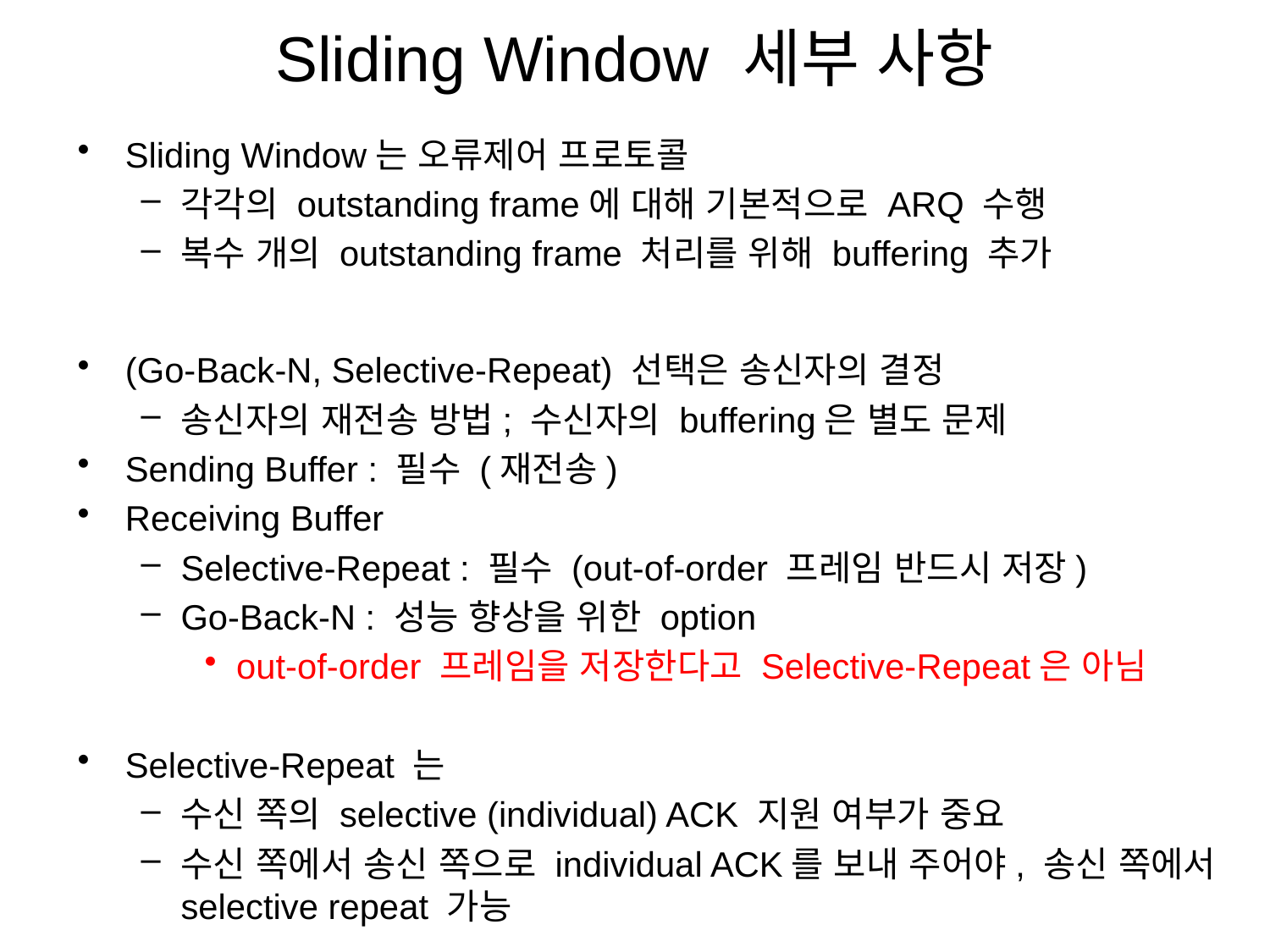

# Sliding Window 세부 사항
Sliding Window는 오류제어 프로토콜
각각의 outstanding frame에 대해 기본적으로 ARQ 수행
복수 개의 outstanding frame 처리를 위해 buffering 추가

(Go-Back-N, Selective-Repeat) 선택은 송신자의 결정
송신자의 재전송 방법; 수신자의 buffering은 별도 문제
Sending Buffer : 필수 (재전송)
Receiving Buffer
Selective-Repeat : 필수 (out-of-order 프레임 반드시 저장)
Go-Back-N : 성능 향상을 위한 option
out-of-order 프레임을 저장한다고 Selective-Repeat은 아님

Selective-Repeat 는
수신 쪽의 selective (individual) ACK 지원 여부가 중요
수신 쪽에서 송신 쪽으로 individual ACK를 보내 주어야, 송신 쪽에서 selective repeat 가능